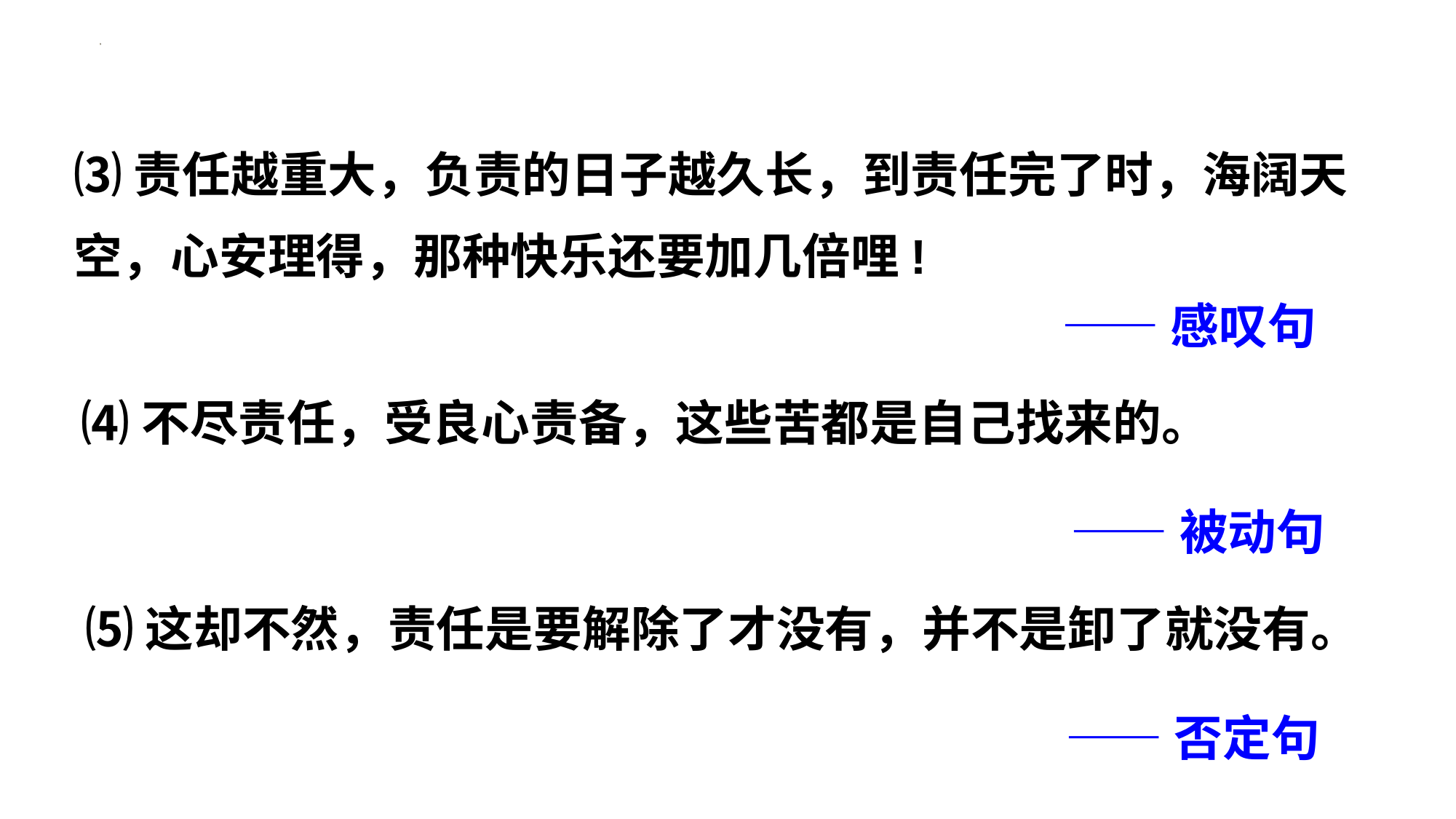

⑶责任越重大，负责的日子越久长，到责任完了时，海阔天空，心安理得，那种快乐还要加几倍哩!
——感叹句
⑷不尽责任，受良心责备，这些苦都是自己找来的。
——被动句
⑸这却不然，责任是要解除了才没有，并不是卸了就没有。
——否定句